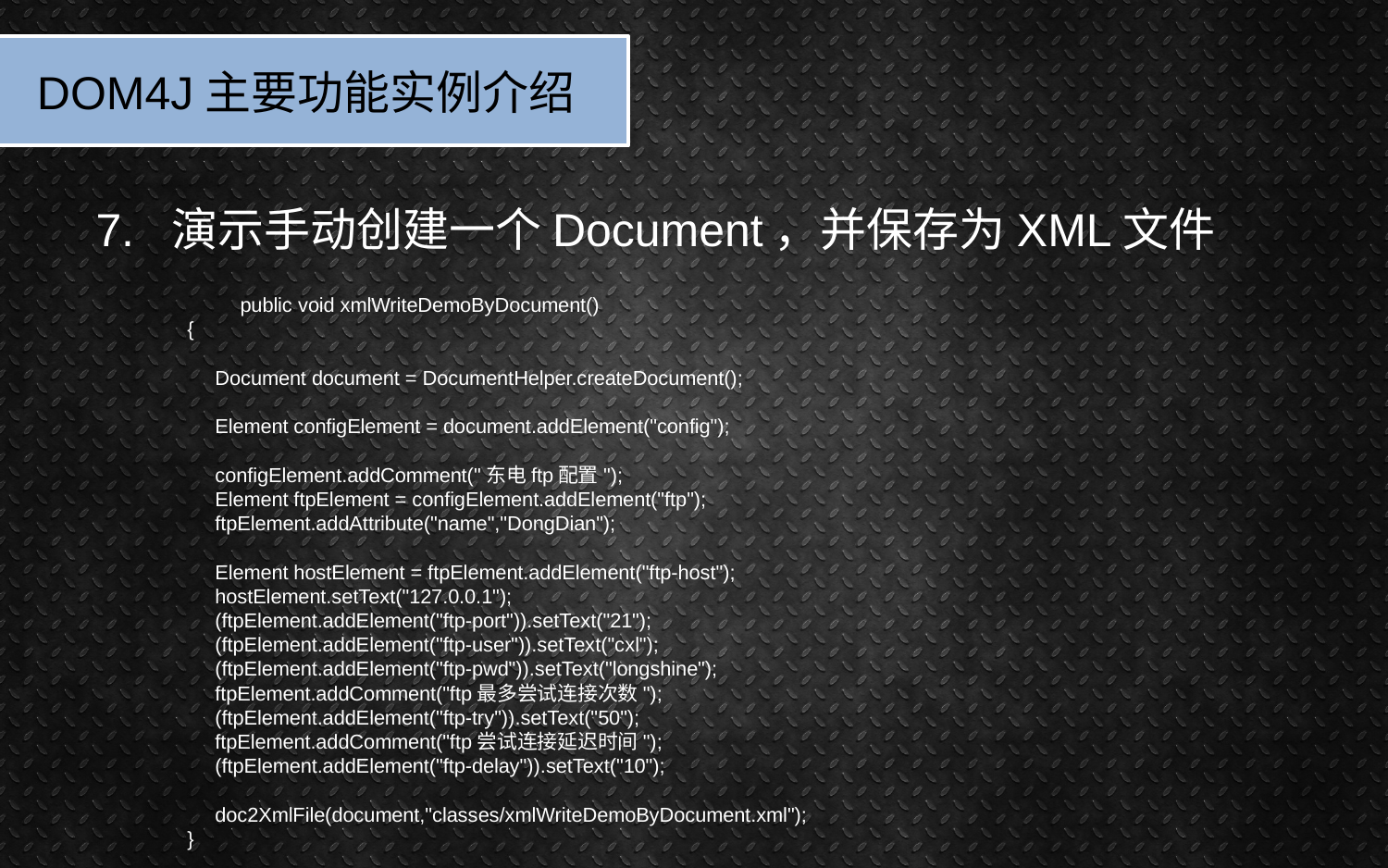

DOM4J主要功能实例介绍
7.  演示手动创建一个Document，并保存为XML文件

 public void xmlWriteDemoByDocument()
    {
       
         Document document = DocumentHelper.createDocument();
       
         Element configElement = document.addElement("config");
       
         configElement.addComment("东电ftp配置");
         Element ftpElement = configElement.addElement("ftp");
         ftpElement.addAttribute("name","DongDian");
       
         Element hostElement = ftpElement.addElement("ftp-host");
         hostElement.setText("127.0.0.1");
         (ftpElement.addElement("ftp-port")).setText("21");
         (ftpElement.addElement("ftp-user")).setText("cxl");
         (ftpElement.addElement("ftp-pwd")).setText("longshine");
         ftpElement.addComment("ftp最多尝试连接次数");
         (ftpElement.addElement("ftp-try")).setText("50");
         ftpElement.addComment("ftp尝试连接延迟时间");
         (ftpElement.addElement("ftp-delay")).setText("10");    
       
         doc2XmlFile(document,"classes/xmlWriteDemoByDocument.xml");
    }